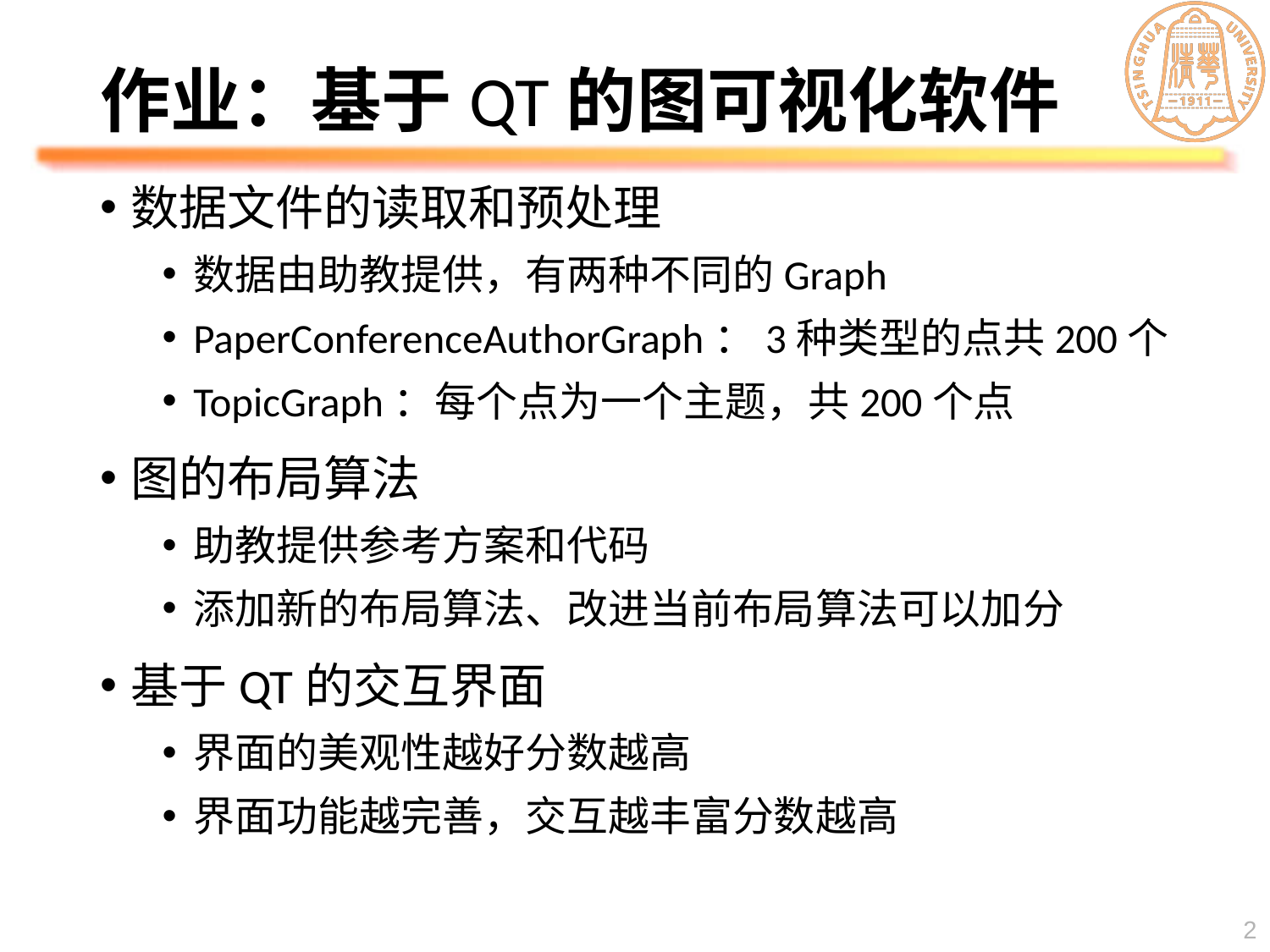

# 作业：基于QT的图可视化软件
数据文件的读取和预处理
数据由助教提供，有两种不同的Graph
PaperConferenceAuthorGraph：3种类型的点共200个
TopicGraph：每个点为一个主题，共200个点
图的布局算法
助教提供参考方案和代码
添加新的布局算法、改进当前布局算法可以加分
基于QT的交互界面
界面的美观性越好分数越高
界面功能越完善，交互越丰富分数越高

2